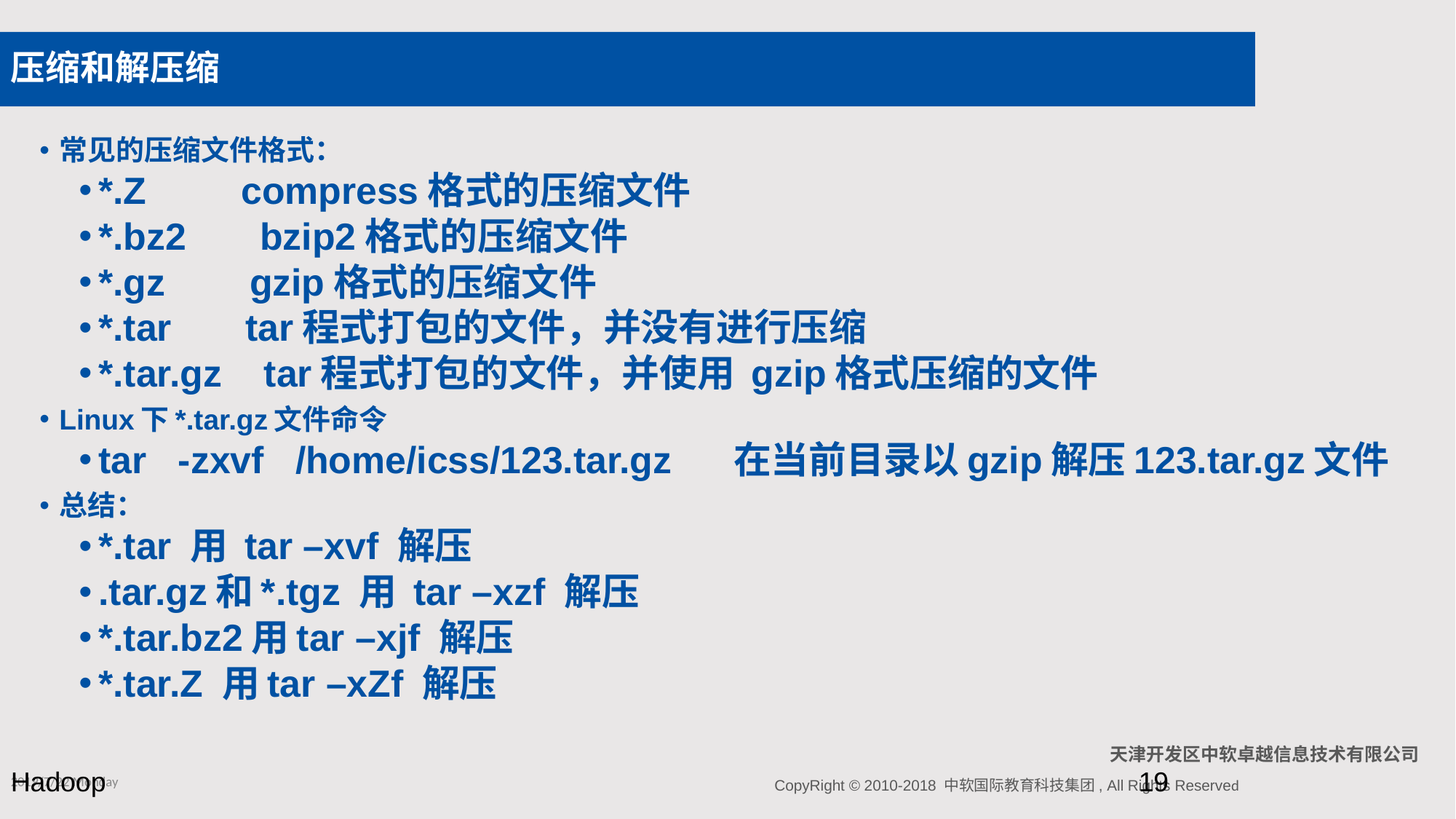

# 压缩和解压缩
常见的压缩文件格式：
*.Z         compress格式的压缩文件
*.bz2       bzip2格式的压缩文件
*.gz        gzip格式的压缩文件
*.tar       tar程式打包的文件，并没有进行压缩
*.tar.gz    tar程式打包的文件，并使用 gzip格式压缩的文件
Linux下*.tar.gz文件命令
tar   -zxvf   /home/icss/123.tar.gz     在当前目录以gzip解压123.tar.gz文件
总结：
*.tar 用 tar –xvf 解压
.tar.gz和*.tgz 用 tar –xzf 解压
*.tar.bz2用tar –xjf 解压
*.tar.Z 用tar –xZf 解压
2019/7/22 Monday
Hadoop
19